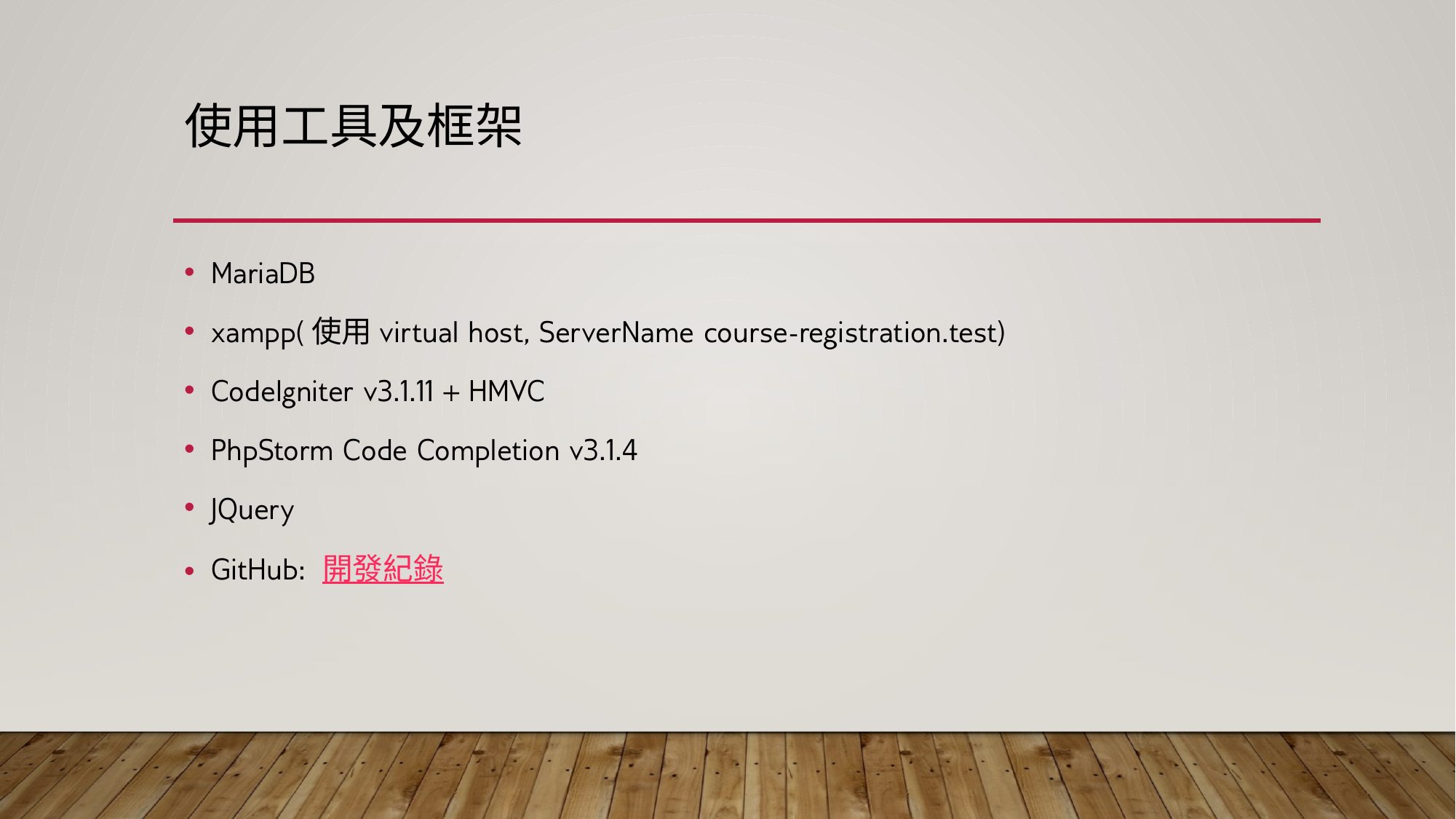

# 使用工具及框架
MariaDB
xampp(使用virtual host, ServerName course-registration.test)
CodeIgniter v3.1.11 + HMVC
PhpStorm Code Completion v3.1.4
JQuery
GitHub: 開發紀錄